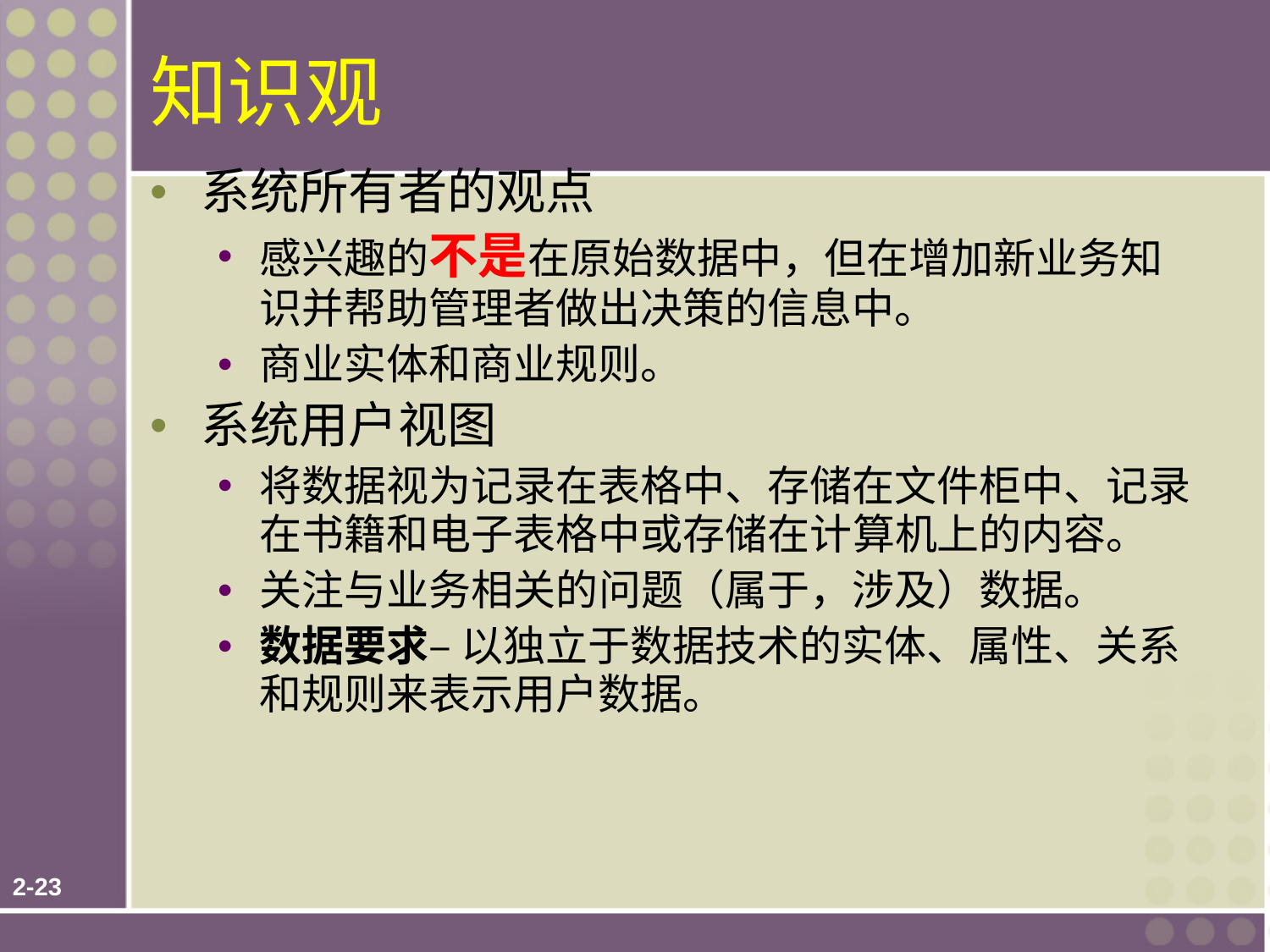

知识观
系统所有者的观点
感兴趣的不是在原始数据中，但在增加新业务知识并帮助管理者做出决策的信息中。
商业实体和商业规则。
系统用户视图
将数据视为记录在表格中、存储在文件柜中、记录在书籍和电子表格中或存储在计算机上的内容。
关注与业务相关的问题（属于，涉及）数据。
数据要求– 以独立于数据技术的实体、属性、关系和规则来表示用户数据。
2-23